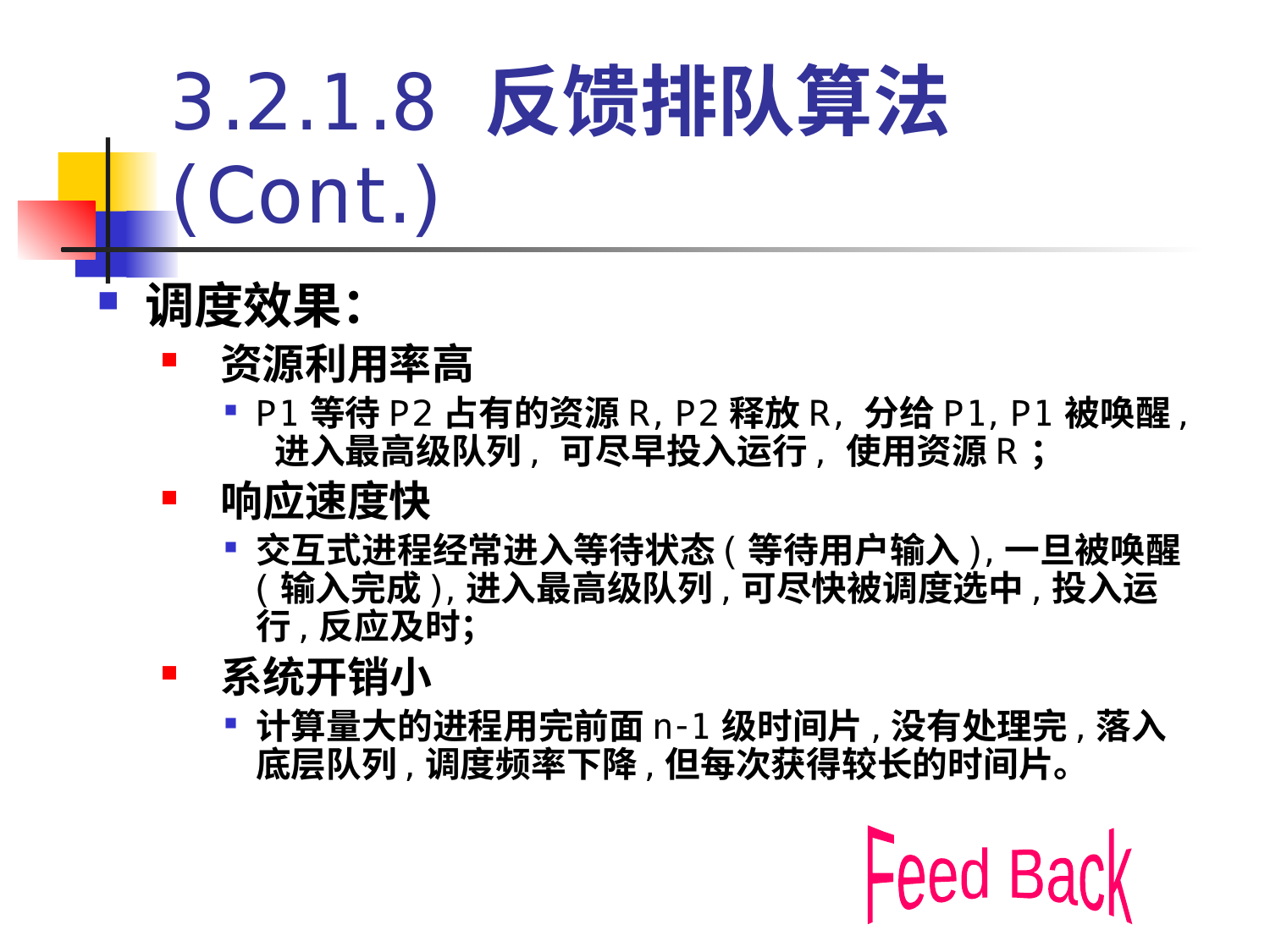

# 3.2.1.8 反馈排队算法 (Cont.)
调度效果：
 资源利用率高
P1等待P2占有的资源R, P2释放R, 分给P1, P1被唤醒, 进入最高级队列, 可尽早投入运行, 使用资源R；
 响应速度快
交互式进程经常进入等待状态(等待用户输入),一旦被唤醒(输入完成),进入最高级队列,可尽快被调度选中,投入运行,反应及时；
 系统开销小
计算量大的进程用完前面n-1级时间片,没有处理完,落入底层队列,调度频率下降,但每次获得较长的时间片。

Feed Back